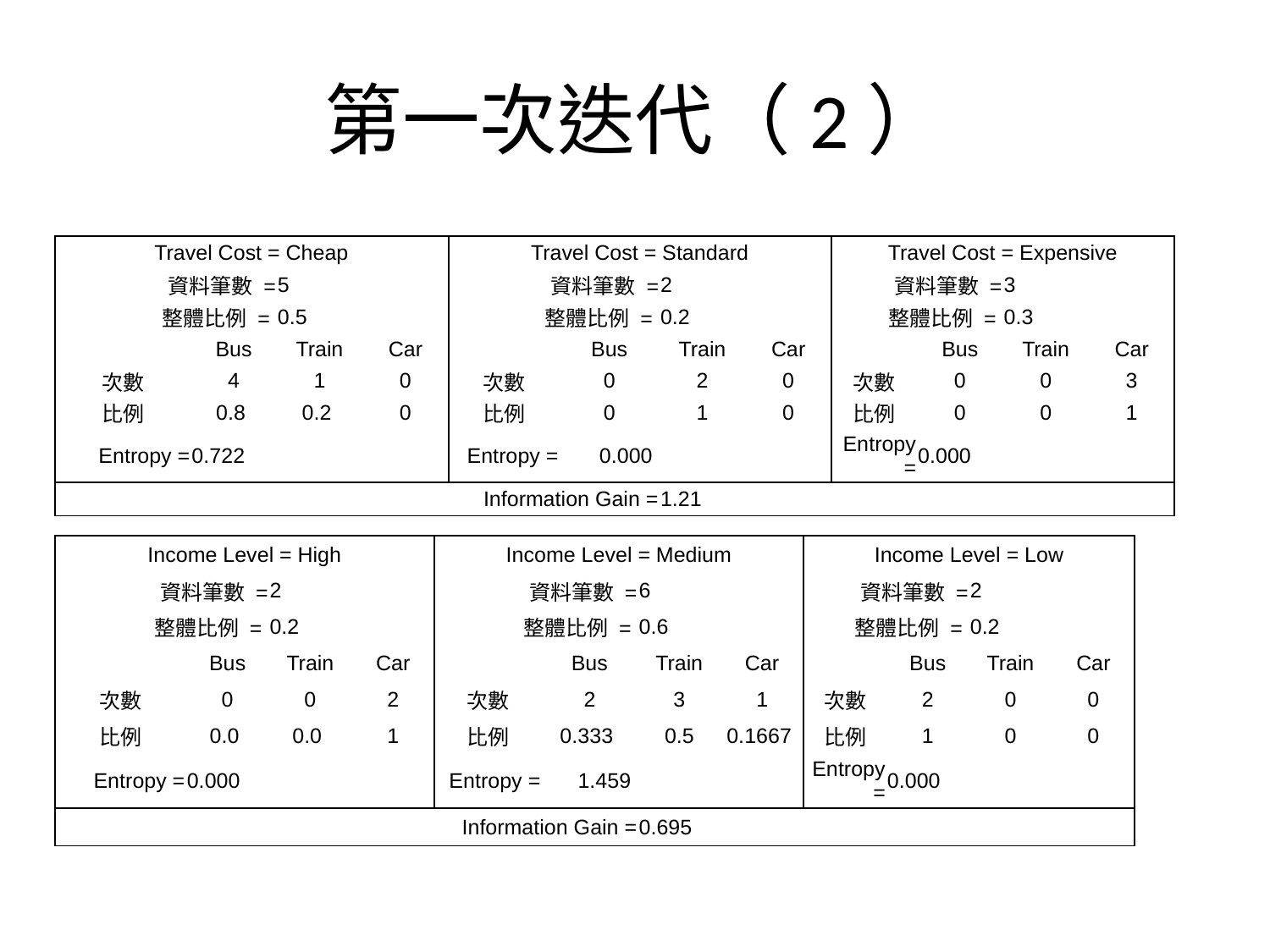

# 第一次迭代（2）
| Travel Cost = Cheap |  |  |  | Travel Cost = Standard |  |  |  | Travel Cost = Expensive |  |  |  |
| --- | --- | --- | --- | --- | --- | --- | --- | --- | --- | --- | --- |
| 資料筆數 = |  | 5 |  | 資料筆數 = |  | 2 |  | 資料筆數 = |  | 3 |  |
| 整體比例 = |  | 0.5 |  | 整體比例 = |  | 0.2 |  | 整體比例 = |  | 0.3 |  |
|  | Bus | Train | Car |  | Bus | Train | Car |  | Bus | Train | Car |
| 次數 | 4 | 1 | 0 | 次數 | 0 | 2 | 0 | 次數 | 0 | 0 | 3 |
| 比例 | 0.8 | 0.2 | 0 | 比例 | 0 | 1 | 0 | 比例 | 0 | 0 | 1 |
| Entropy = | 0.722 |  |  | Entropy = | 0.000 |  |  | Entropy = | 0.000 |  |  |
| Information Gain = |  |  |  |  |  | 1.21 |  |  |  |  |  |
| Income Level = High |  |  |  | Income Level = Medium |  |  |  | Income Level = Low |  |  |  |
| --- | --- | --- | --- | --- | --- | --- | --- | --- | --- | --- | --- |
| 資料筆數 = |  | 2 |  | 資料筆數 = |  | 6 |  | 資料筆數 = |  | 2 |  |
| 整體比例 = |  | 0.2 |  | 整體比例 = |  | 0.6 |  | 整體比例 = |  | 0.2 |  |
|  | Bus | Train | Car |  | Bus | Train | Car |  | Bus | Train | Car |
| 次數 | 0 | 0 | 2 | 次數 | 2 | 3 | 1 | 次數 | 2 | 0 | 0 |
| 比例 | 0.0 | 0.0 | 1 | 比例 | 0.333 | 0.5 | 0.1667 | 比例 | 1 | 0 | 0 |
| Entropy = | 0.000 |  |  | Entropy = | 1.459 |  |  | Entropy = | 0.000 |  |  |
| Information Gain = |  |  |  |  |  | 0.695 |  |  |  |  |  |